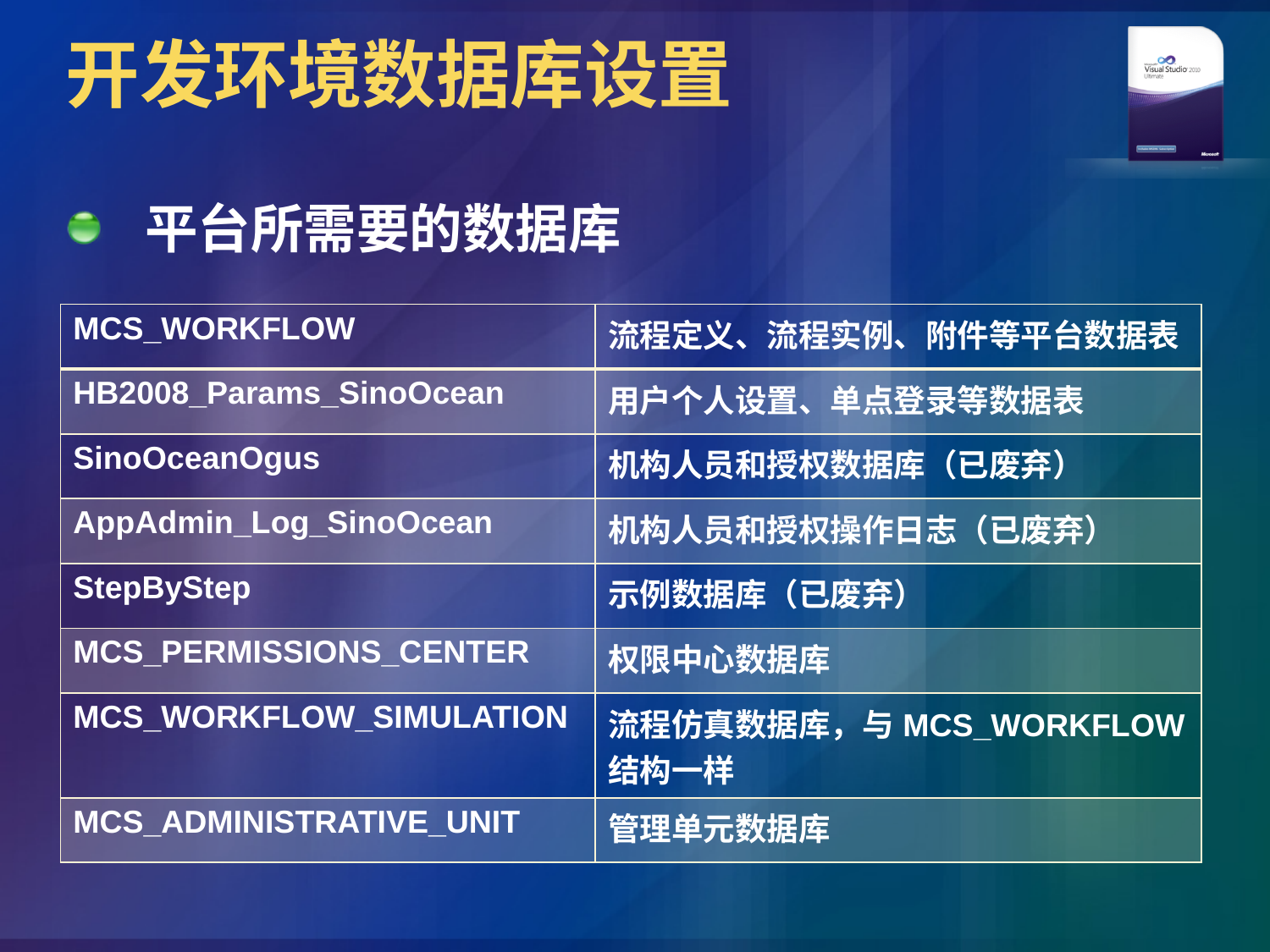

# 开发环境数据库设置
平台所需要的数据库
| MCS\_WORKFLOW | 流程定义、流程实例、附件等平台数据表 |
| --- | --- |
| HB2008\_Params\_SinoOcean | 用户个人设置、单点登录等数据表 |
| SinoOceanOgus | 机构人员和授权数据库（已废弃） |
| AppAdmin\_Log\_SinoOcean | 机构人员和授权操作日志（已废弃） |
| StepByStep | 示例数据库（已废弃） |
| MCS\_PERMISSIONS\_CENTER | 权限中心数据库 |
| MCS\_WORKFLOW\_SIMULATION | 流程仿真数据库，与MCS\_WORKFLOW结构一样 |
| MCS\_ADMINISTRATIVE\_UNIT | 管理单元数据库 |